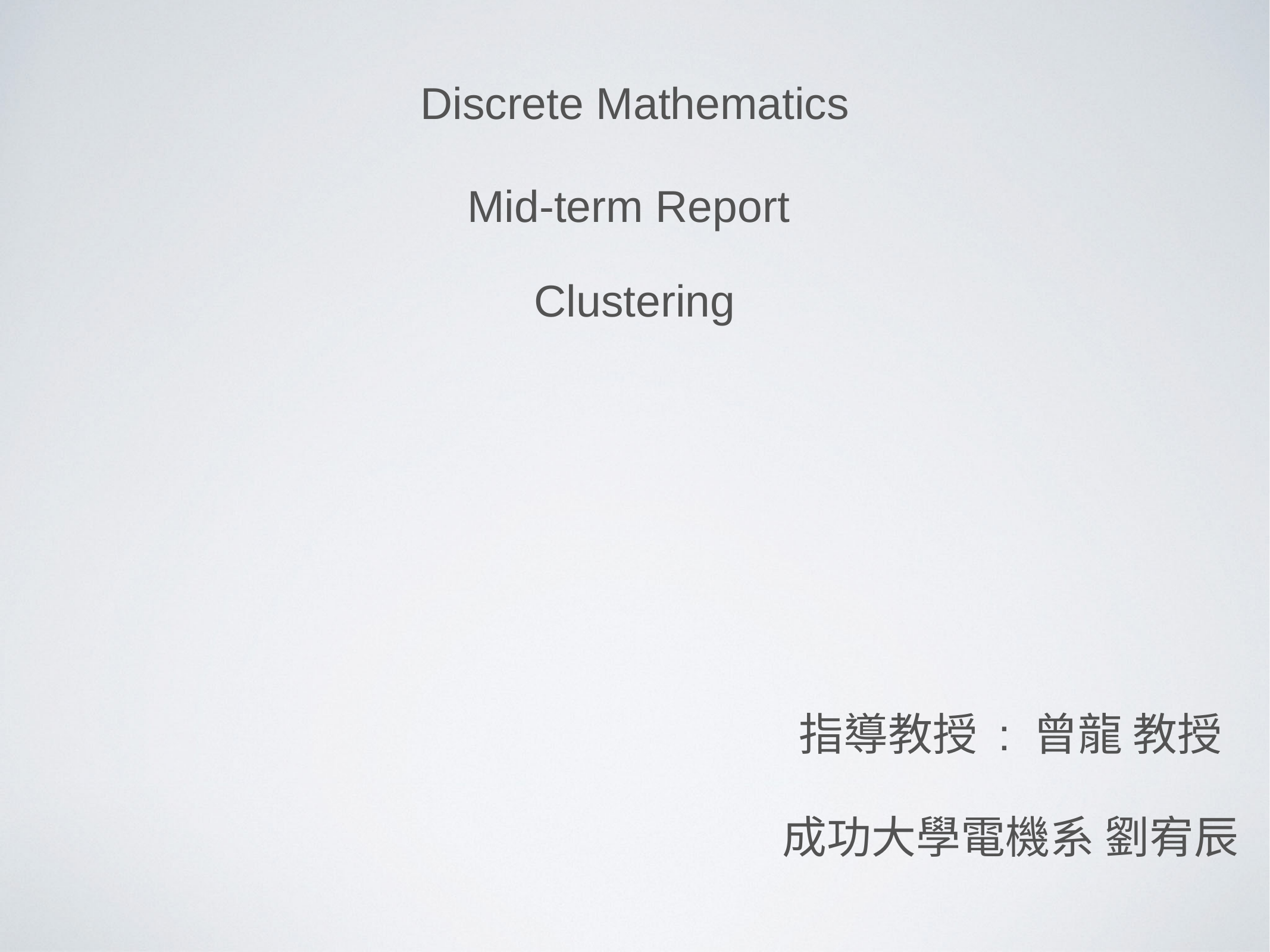

Discrete Mathematics
Mid-term Report
Clustering
指導教授 : 曾龍 教授
成功大學電機系 劉宥辰